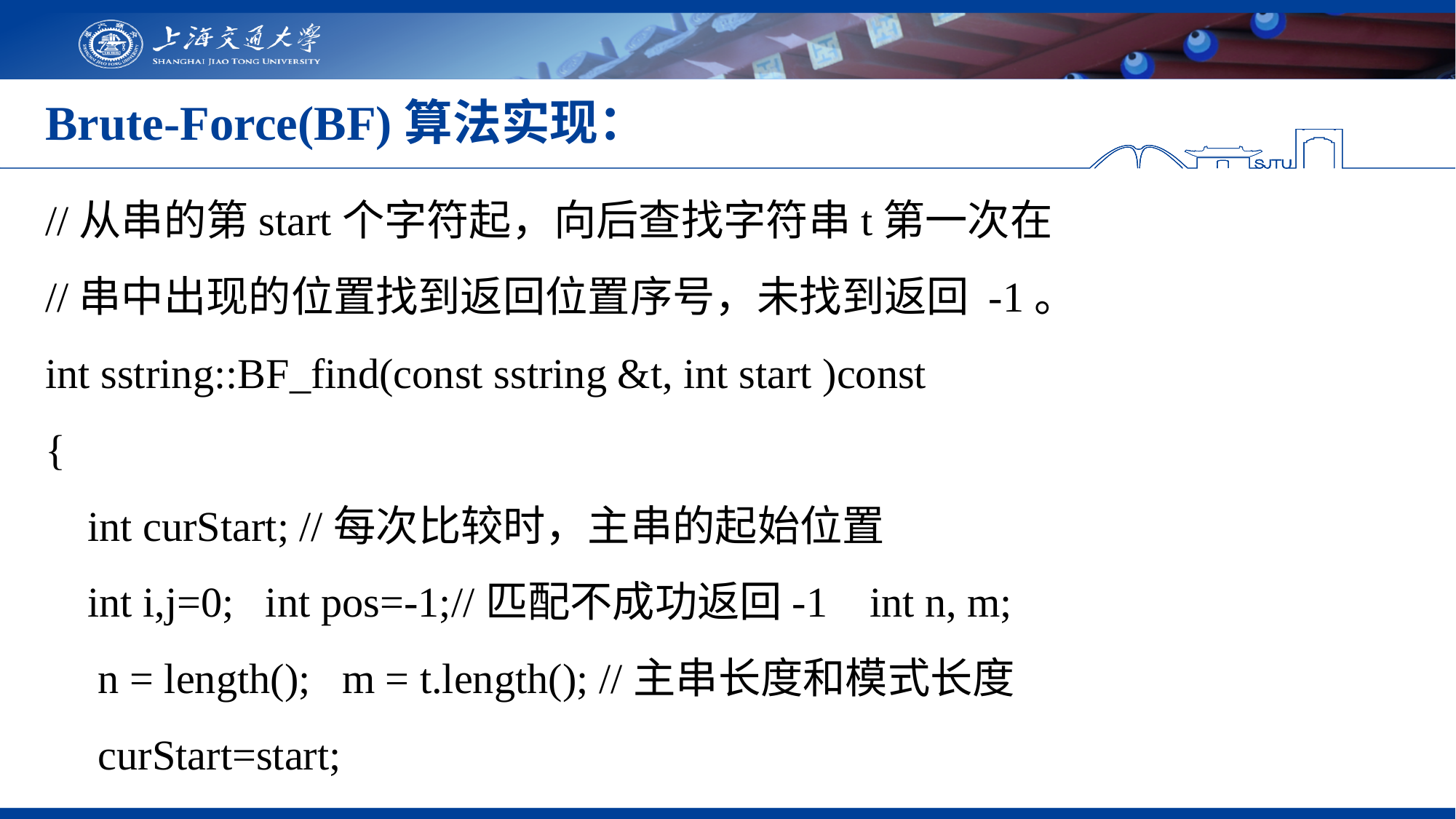

# Brute-Force(BF)算法实现：
//从串的第start个字符起，向后查找字符串t第一次在
//串中出现的位置找到返回位置序号，未找到返回 -1。
int sstring::BF_find(const sstring &t, int start )const
{
    int curStart; //每次比较时，主串的起始位置
    int i,j=0;   int pos=-1;//匹配不成功返回-1    int n, m;
     n = length();   m = t.length(); //主串长度和模式长度
     curStart=start;